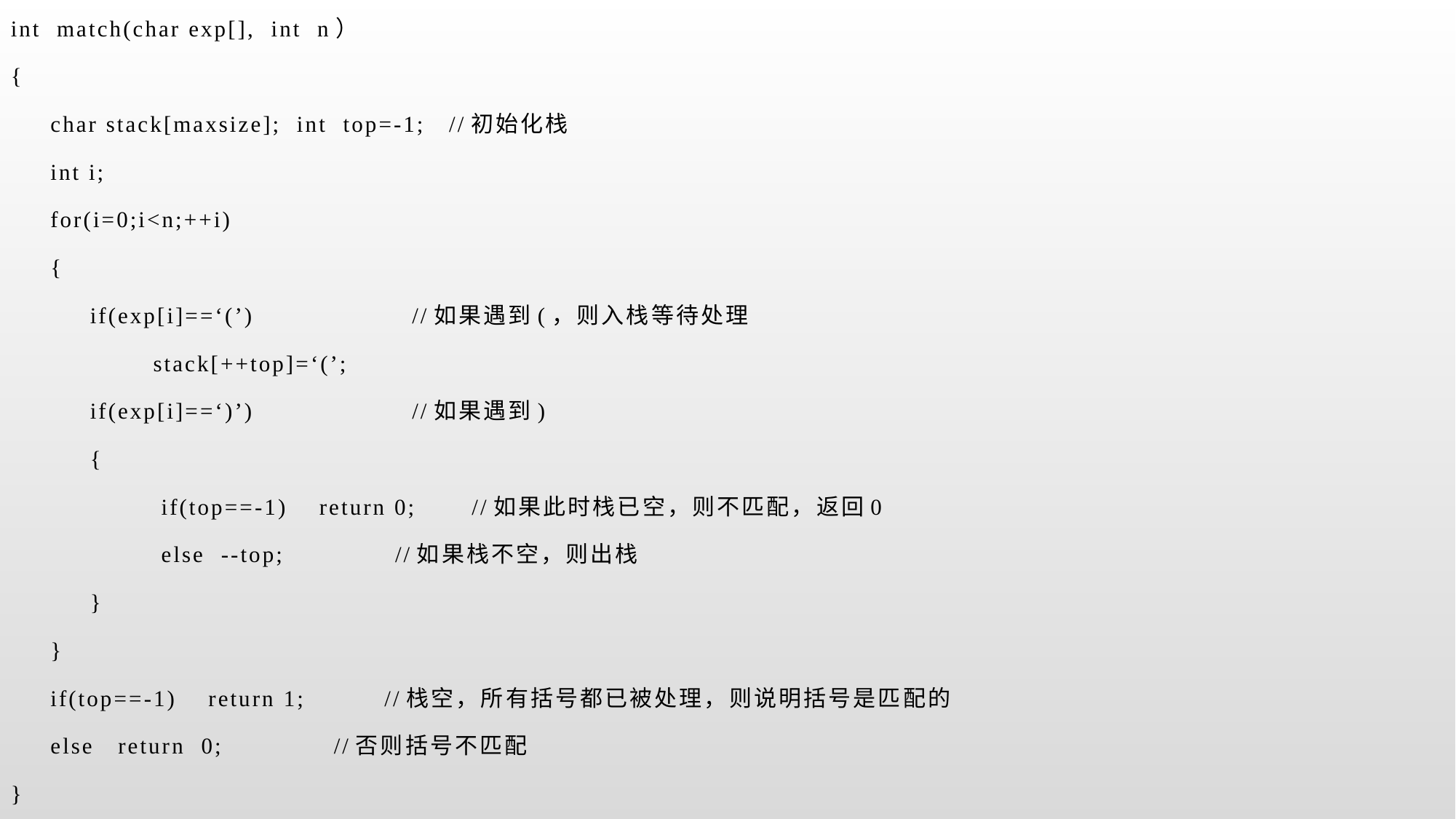

int  match(char exp[],  int  n）
{
     char stack[maxsize];  int  top=-1;   //初始化栈
     int i;
     for(i=0;i<n;++i)
     {
          if(exp[i]==‘(’)                    //如果遇到(，则入栈等待处理
                  stack[++top]=‘(’;
          if(exp[i]==‘)’)                    //如果遇到)
          {
                   if(top==-1)    return 0;       //如果此时栈已空，则不匹配，返回0
                   else  --top;              //如果栈不空，则出栈
          }
     }
     if(top==-1)    return 1;          //栈空，所有括号都已被处理，则说明括号是匹配的
     else   return  0;              //否则括号不匹配
}